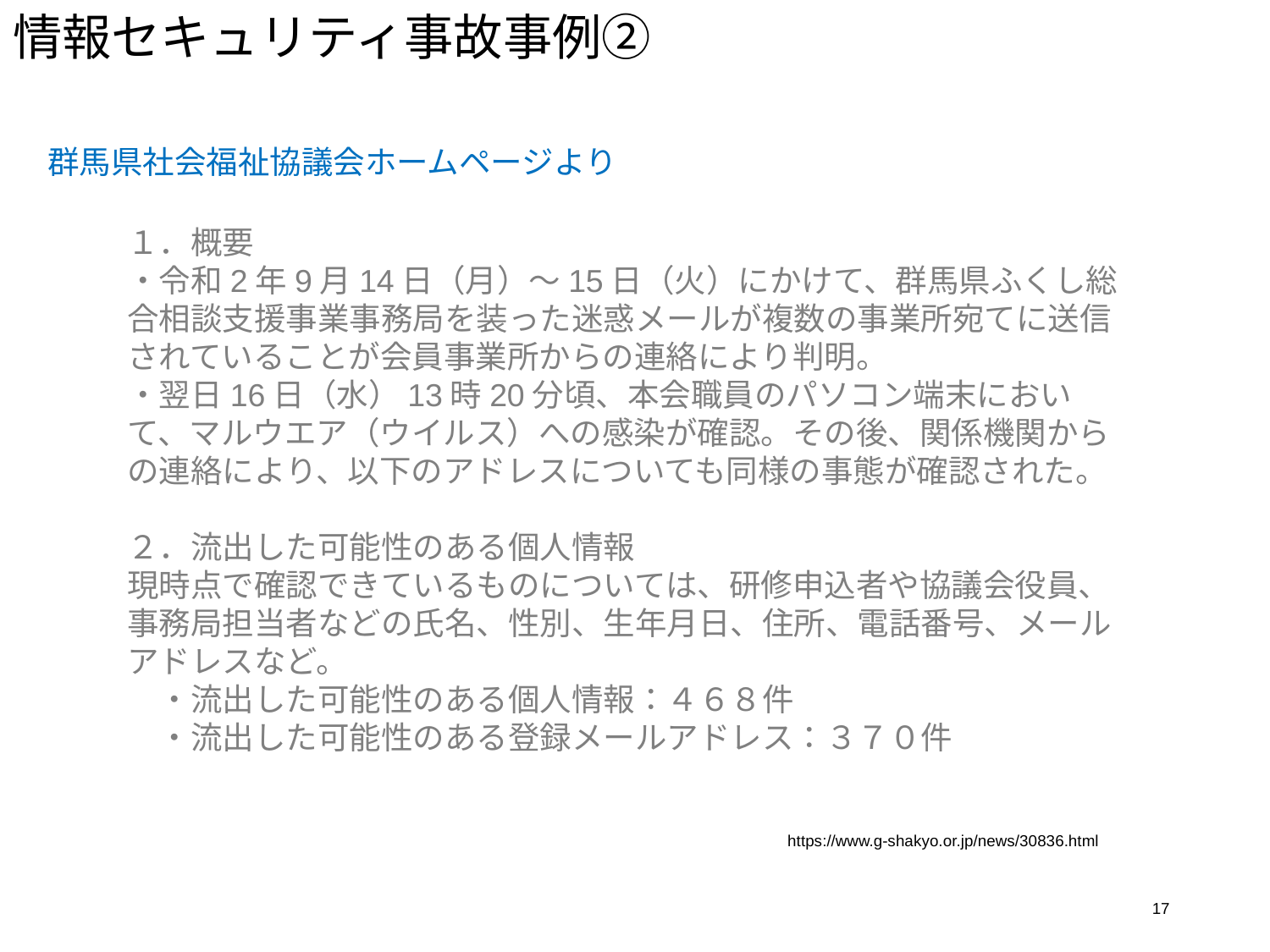

情報セキュリティ事故事例②
群馬県社会福祉協議会ホームページより
１．概要
・令和2年9月14日（月）～15日（火）にかけて、群馬県ふくし総合相談支援事業事務局を装った迷惑メールが複数の事業所宛てに送信されていることが会員事業所からの連絡により判明。
・翌日16日（水）13時20分頃、本会職員のパソコン端末において、マルウエア（ウイルス）への感染が確認。その後、関係機関からの連絡により、以下のアドレスについても同様の事態が確認された。

２．流出した可能性のある個人情報
現時点で確認できているものについては、研修申込者や協議会役員、事務局担当者などの氏名、性別、生年月日、住所、電話番号、メールアドレスなど。
　・流出した可能性のある個人情報：４６８件
　・流出した可能性のある登録メールアドレス：３７０件

https://www.g-shakyo.or.jp/news/30836.html
17